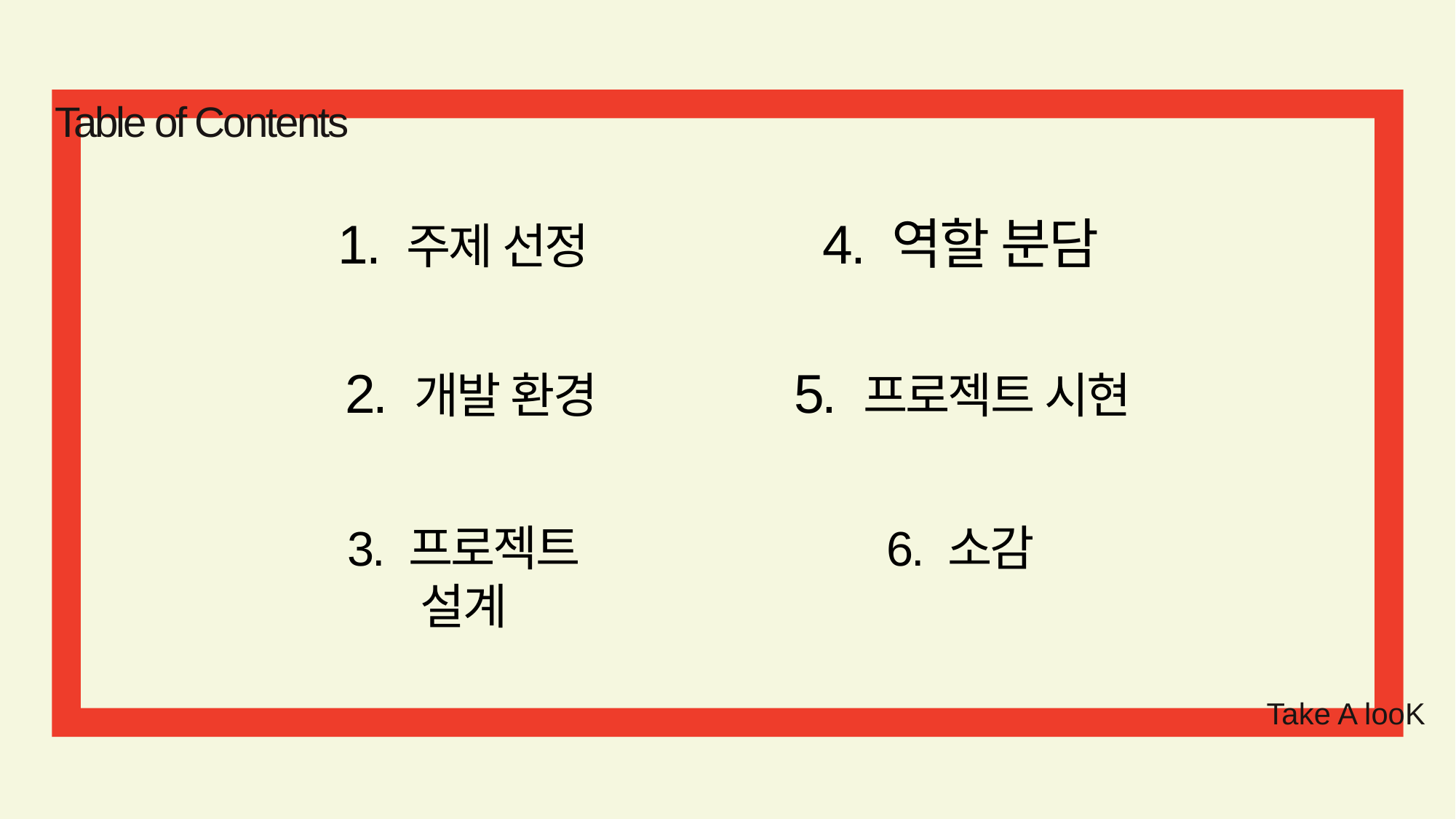

Table of Contents

1. 주제 선정
4. 역할 분담
2. 개발 환경
5. 프로젝트 시현
3. 프로젝트
설계
6. 소감
Take A looK